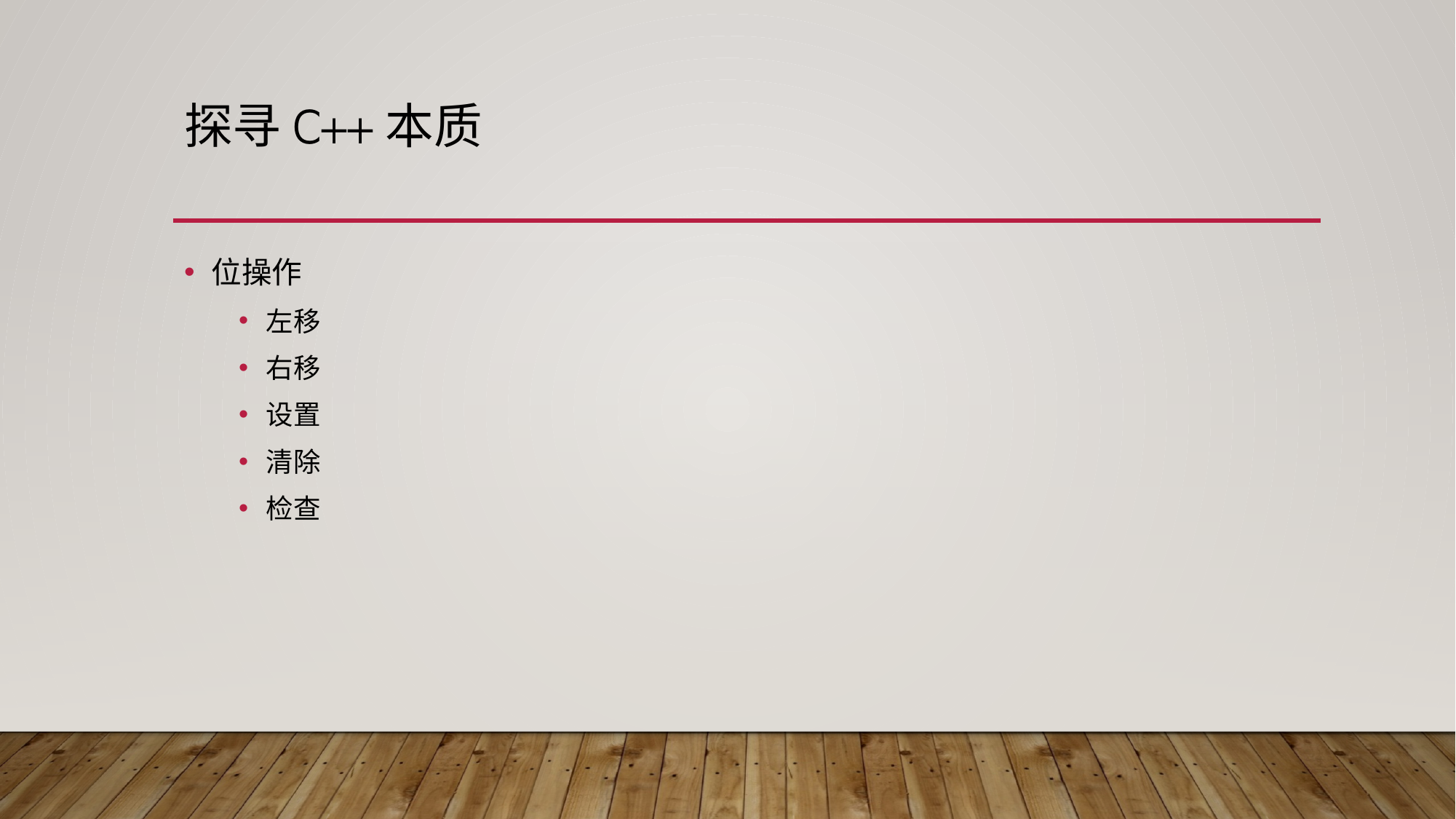

# 探寻C++本质
位操作
左移
右移
设置
清除
检查